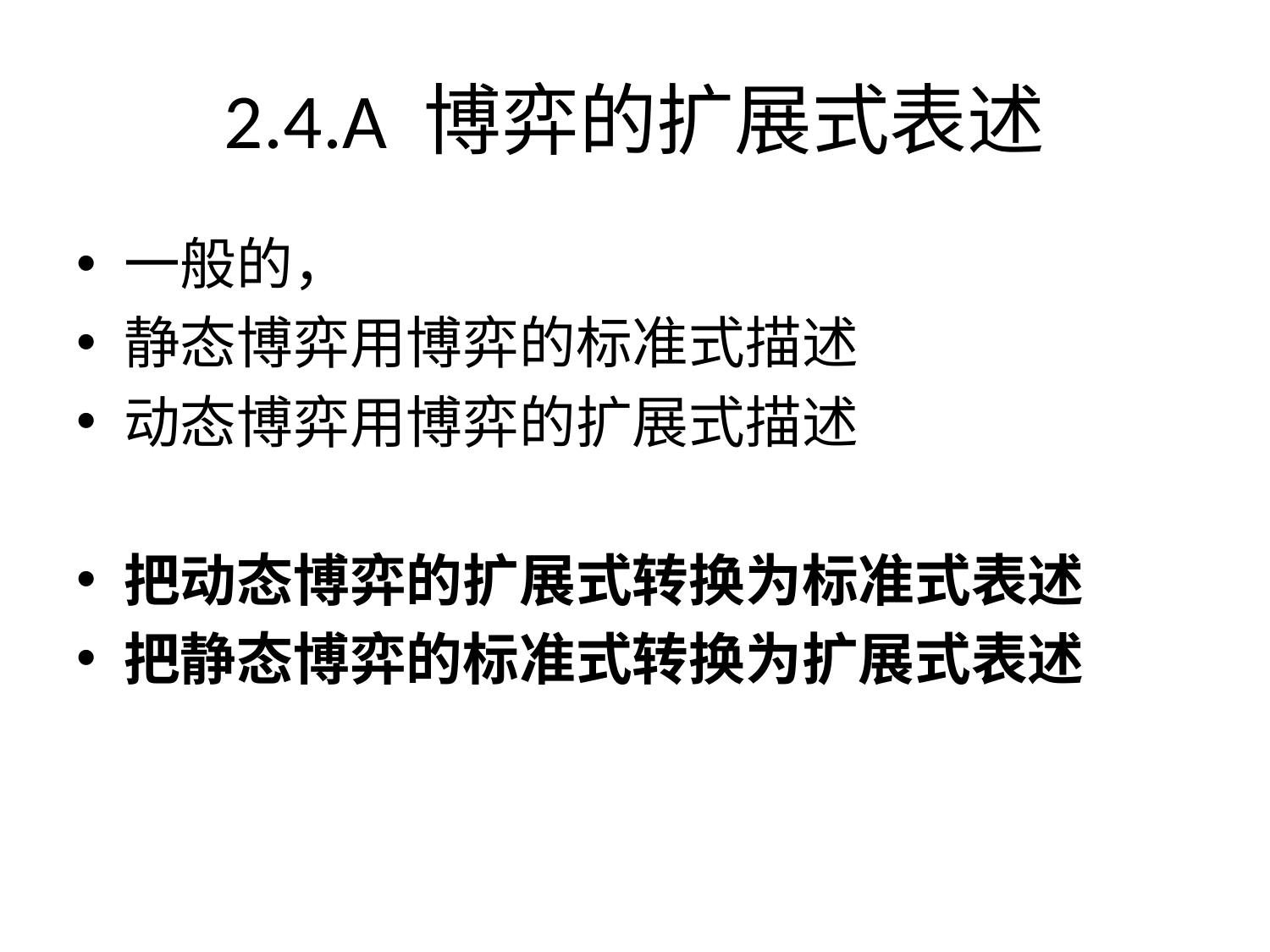

2.4.A 博弈的扩展式表述
一般的，
静态博弈用博弈的标准式描述
动态博弈用博弈的扩展式描述

把动态博弈的扩展式转换为标准式表述
把静态博弈的标准式转换为扩展式表述